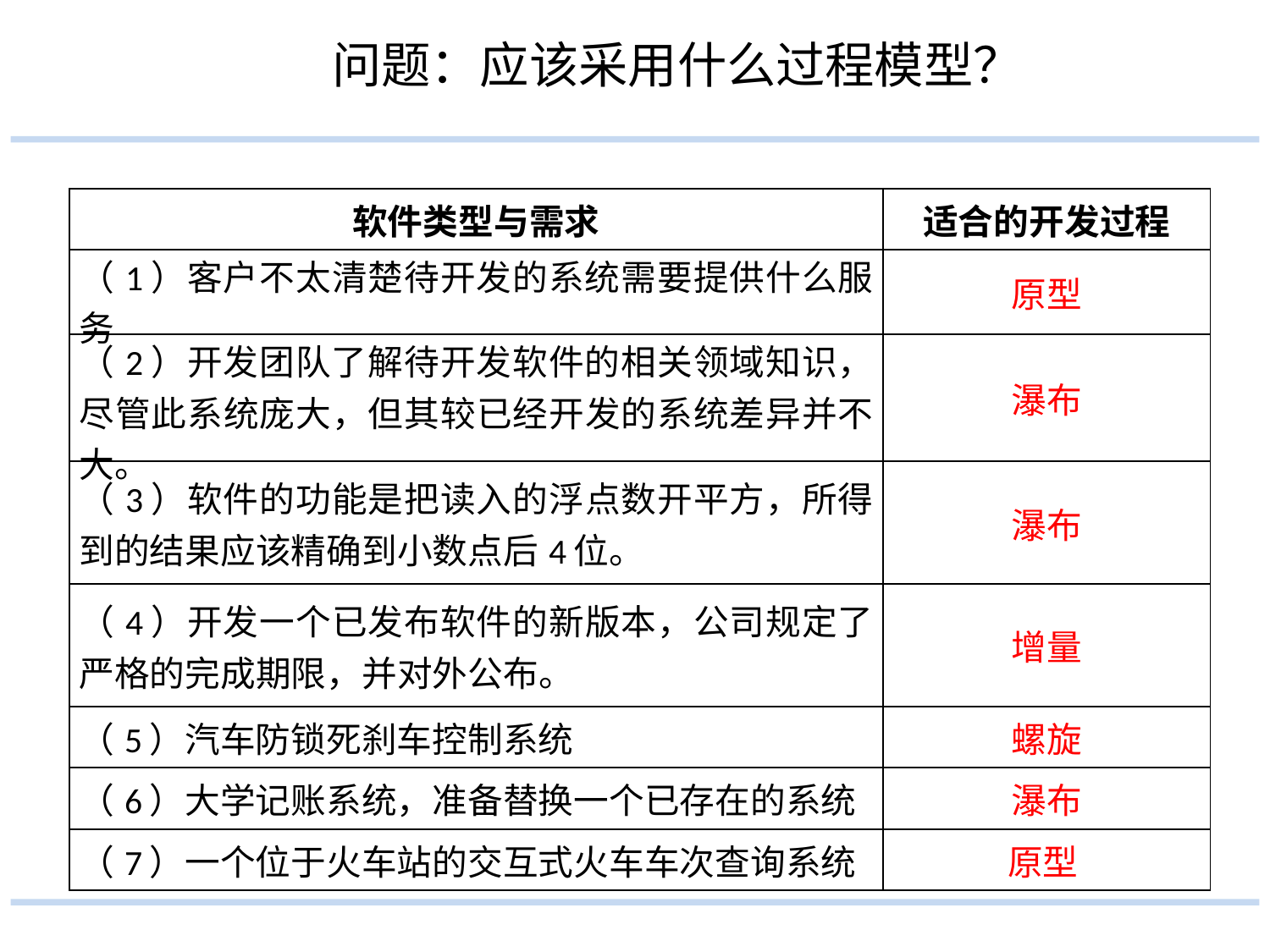

# 问题：应该采用什么过程模型？

| 软件类型与需求 | 适合的开发过程 |
| --- | --- |
| （1）客户不太清楚待开发的系统需要提供什么服务 | 原型 |
| （2）开发团队了解待开发软件的相关领域知识，尽管此系统庞大，但其较已经开发的系统差异并不大。 | 瀑布 |
| （3）软件的功能是把读入的浮点数开平方，所得到的结果应该精确到小数点后4位。 | 瀑布 |
| （4）开发一个已发布软件的新版本，公司规定了严格的完成期限，并对外公布。 | 增量 |
| （5）汽车防锁死刹车控制系统 | 螺旋 |
| （6）大学记账系统，准备替换一个已存在的系统 | 瀑布 |
| （7）一个位于火车站的交互式火车车次查询系统 | 原型 |
47